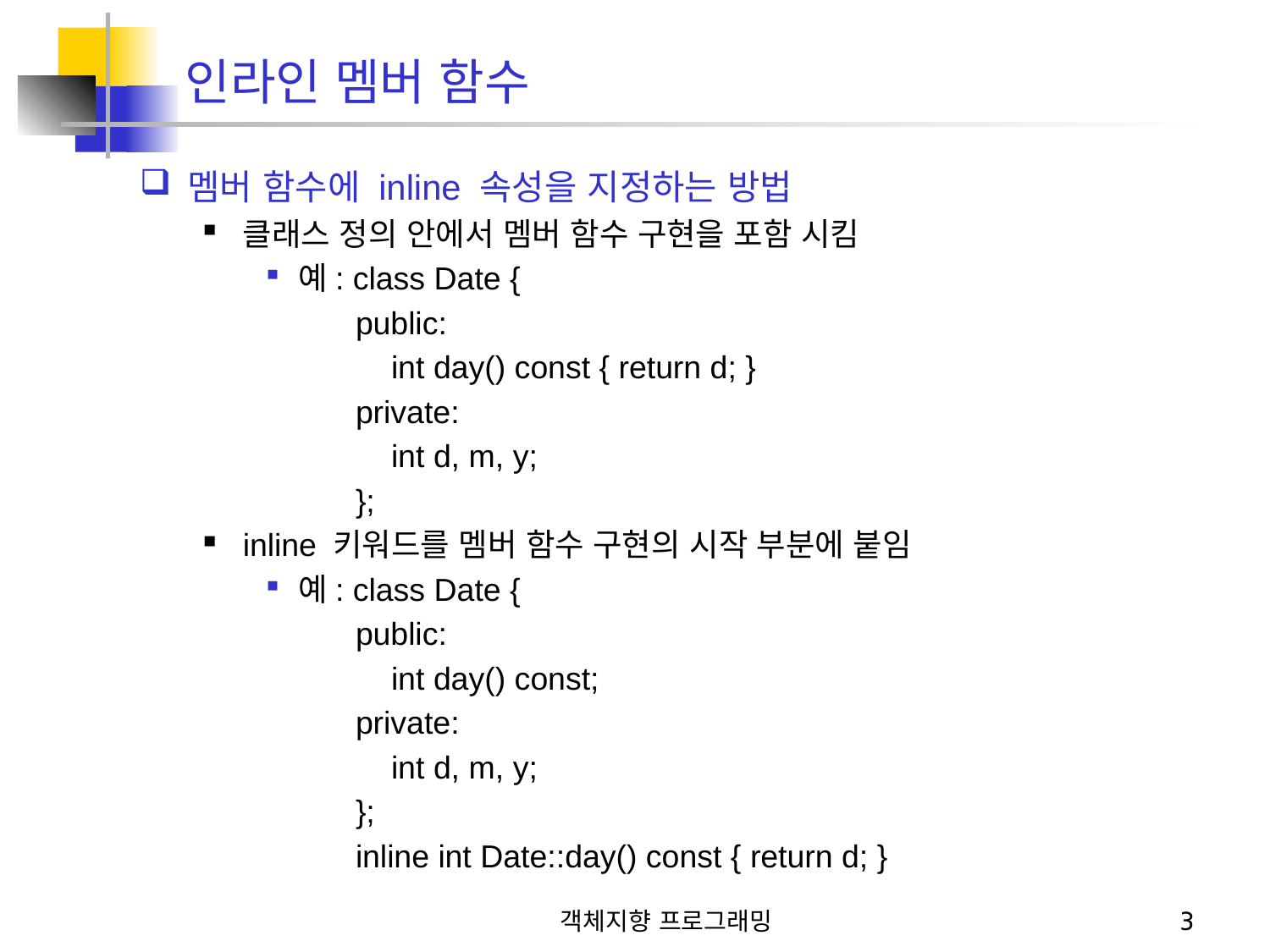

인라인 멤버 함수
멤버 함수에 inline 속성을 지정하는 방법
클래스 정의 안에서 멤버 함수 구현을 포함 시킴
예: class Date {
          public:
              int day() const { return d; }
          private:
              int d, m, y;
          };
inline 키워드를 멤버 함수 구현의 시작 부분에 붙임
예: class Date {
          public:
              int day() const;
          private:
              int d, m, y;
          };
          inline int Date::day() const { return d; }
객체지향 프로그래밍
3